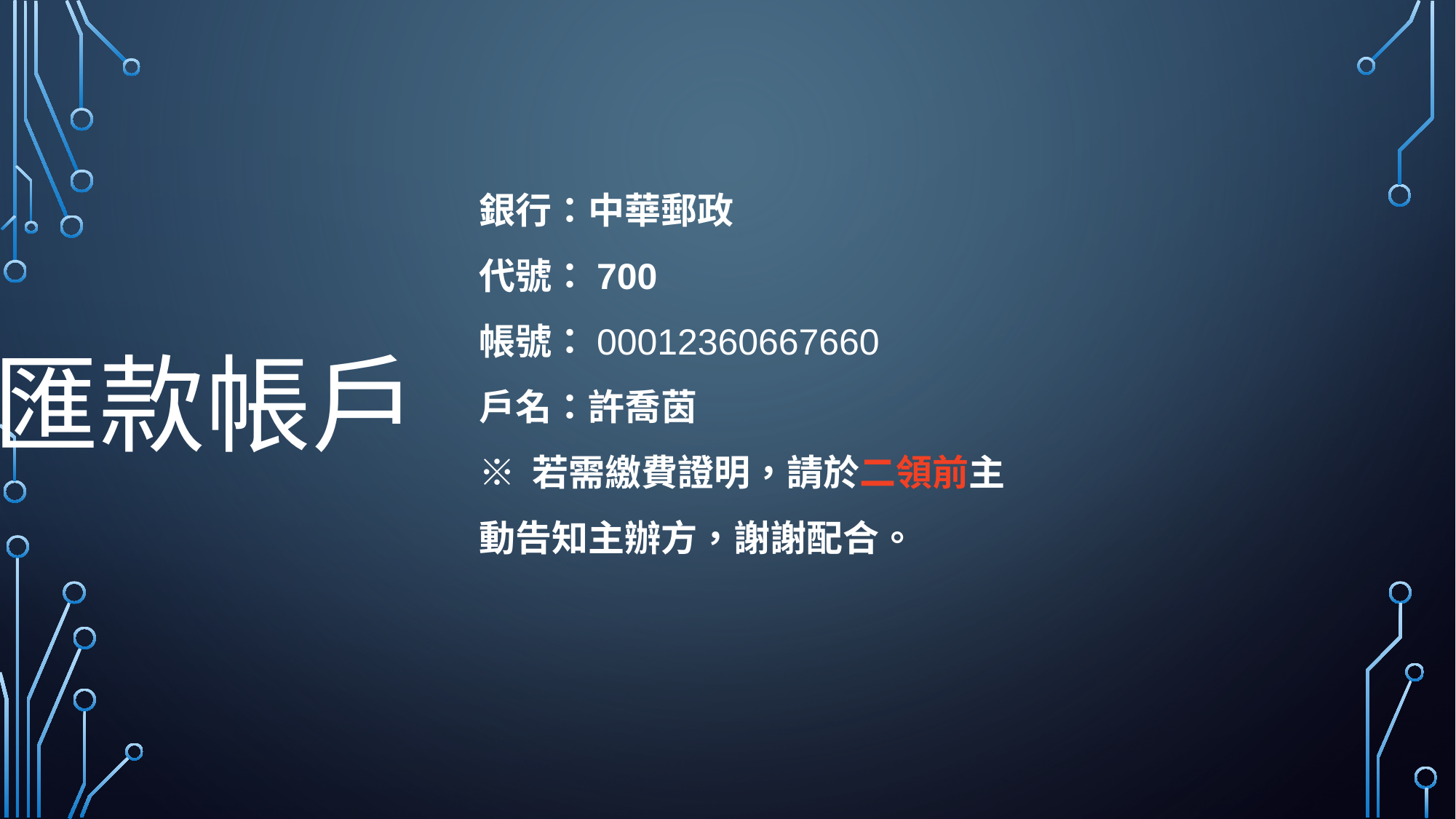

匯款帳戶
銀行：中華郵政
代號：700
帳號：00012360667660
戶名：許喬茵
※ 若需繳費證明，請於二領前主動告知主辦方，謝謝配合。